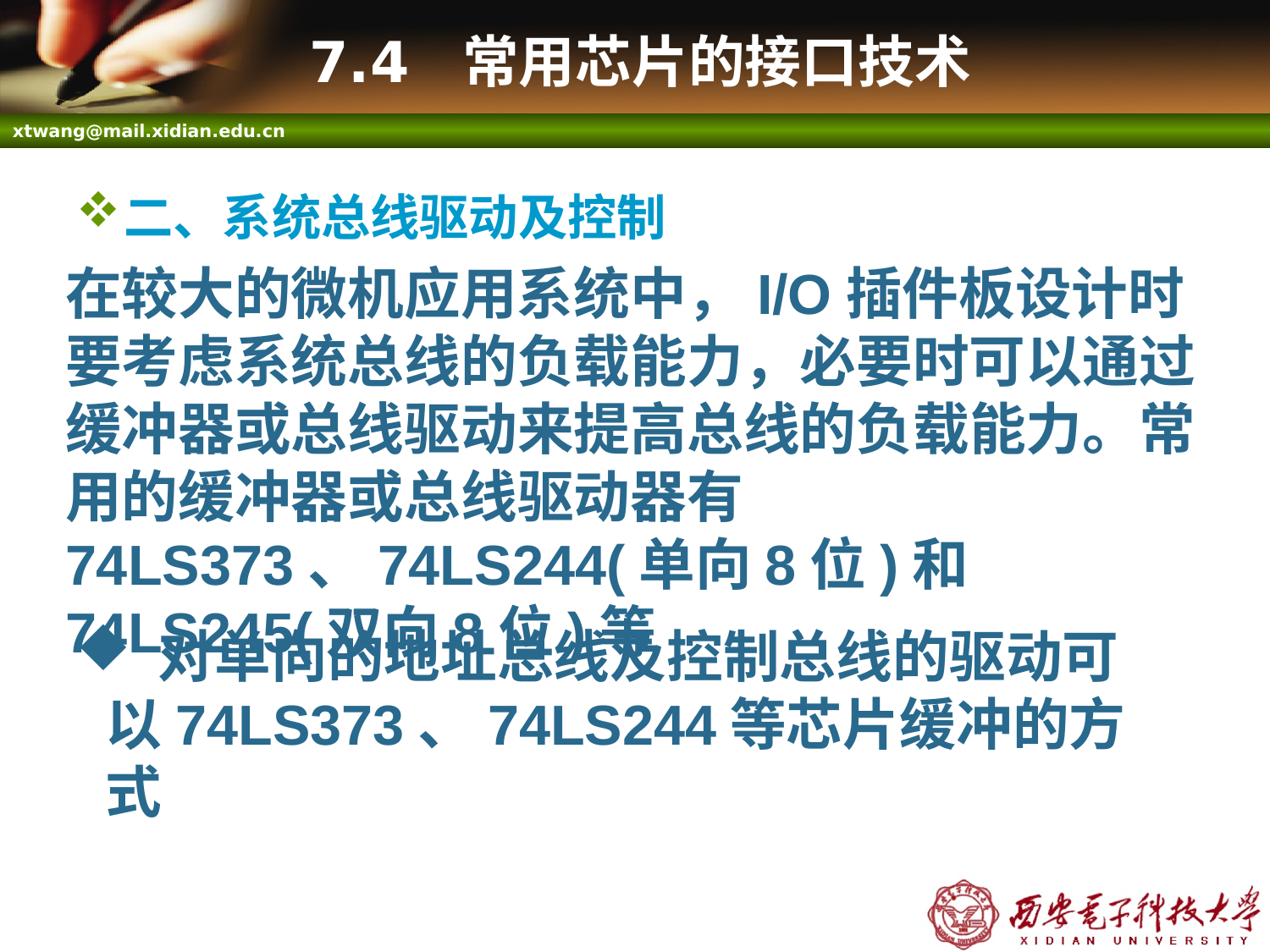

# 7.4  常用芯片的接口技术
二、系统总线驱动及控制

在较大的微机应用系统中，I/O插件板设计时要考虑系统总线的负载能力，必要时可以通过缓冲器或总线驱动来提高总线的负载能力。常用的缓冲器或总线驱动器有74LS373、74LS244(单向8位)和74LS245(双向8位)等
 对单向的地址总线及控制总线的驱动可以74LS373、74LS244等芯片缓冲的方式